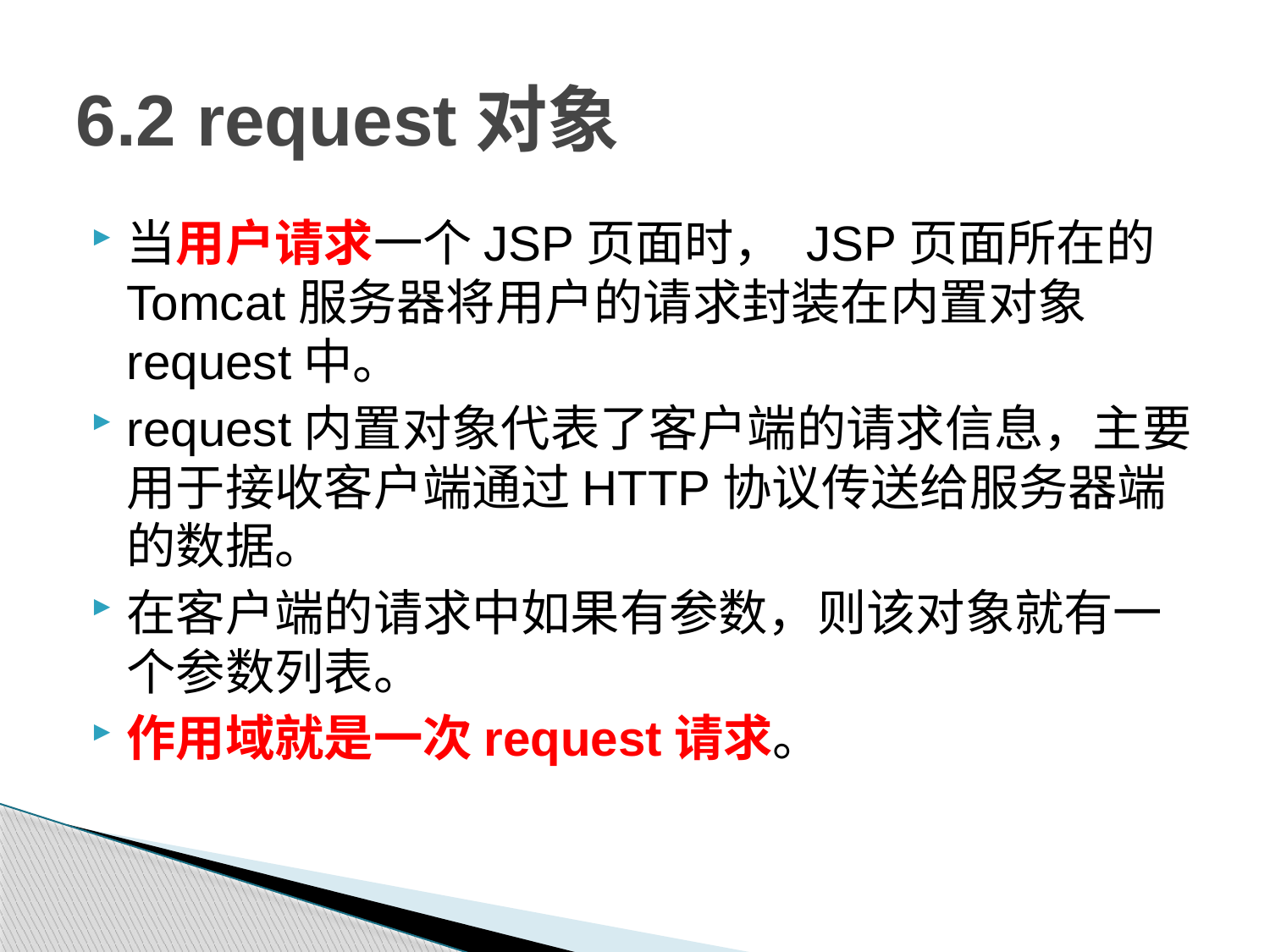

# 6.2 request对象
当用户请求一个JSP页面时， JSP页面所在的Tomcat服务器将用户的请求封装在内置对象request中。
request内置对象代表了客户端的请求信息，主要用于接收客户端通过HTTP协议传送给服务器端的数据。
在客户端的请求中如果有参数，则该对象就有一个参数列表。
作用域就是一次request请求。